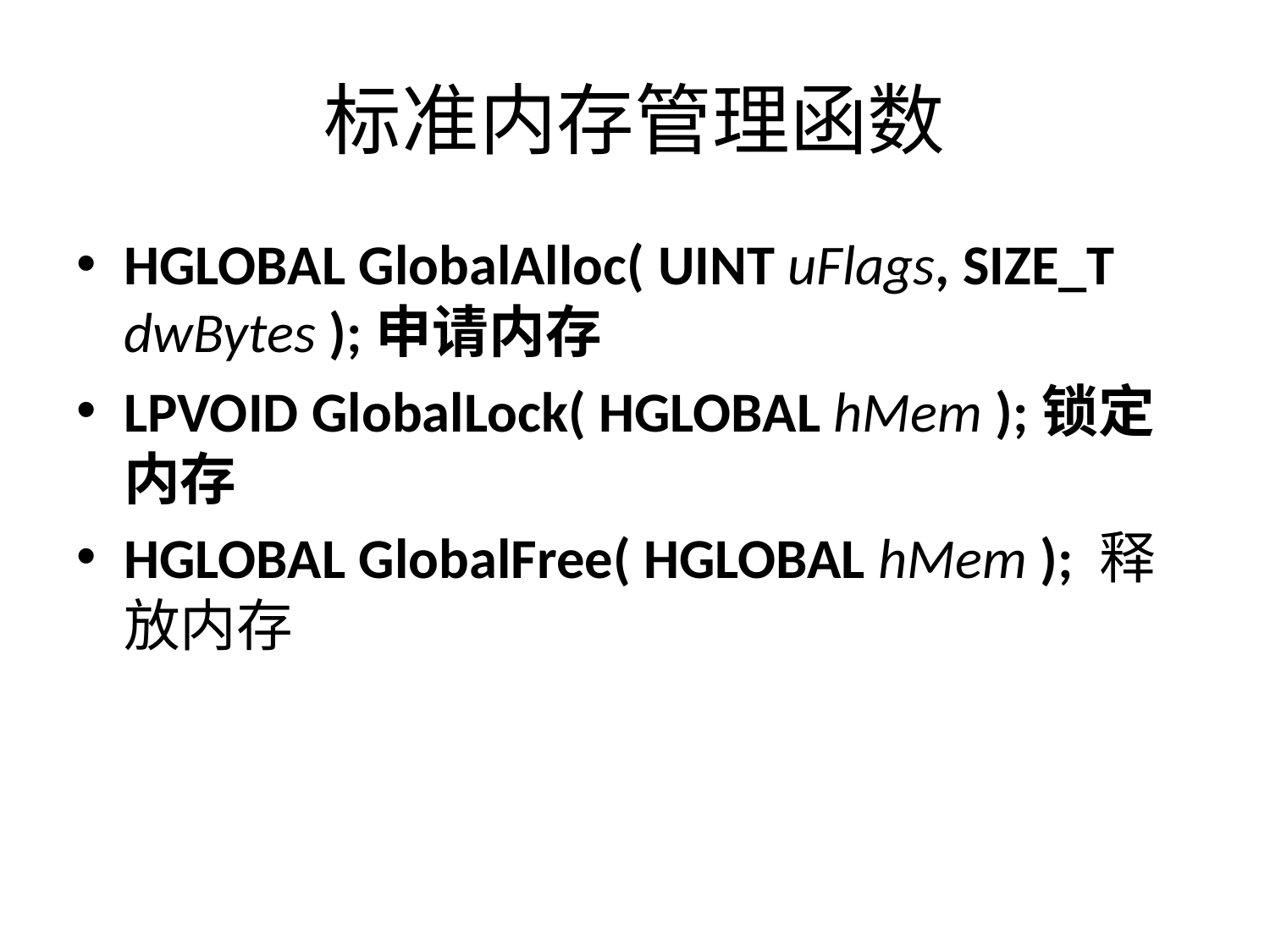

# 标准内存管理函数
HGLOBAL GlobalAlloc( UINT uFlags, SIZE_T dwBytes );申请内存
LPVOID GlobalLock( HGLOBAL hMem );锁定内存
HGLOBAL GlobalFree( HGLOBAL hMem ); 释放内存